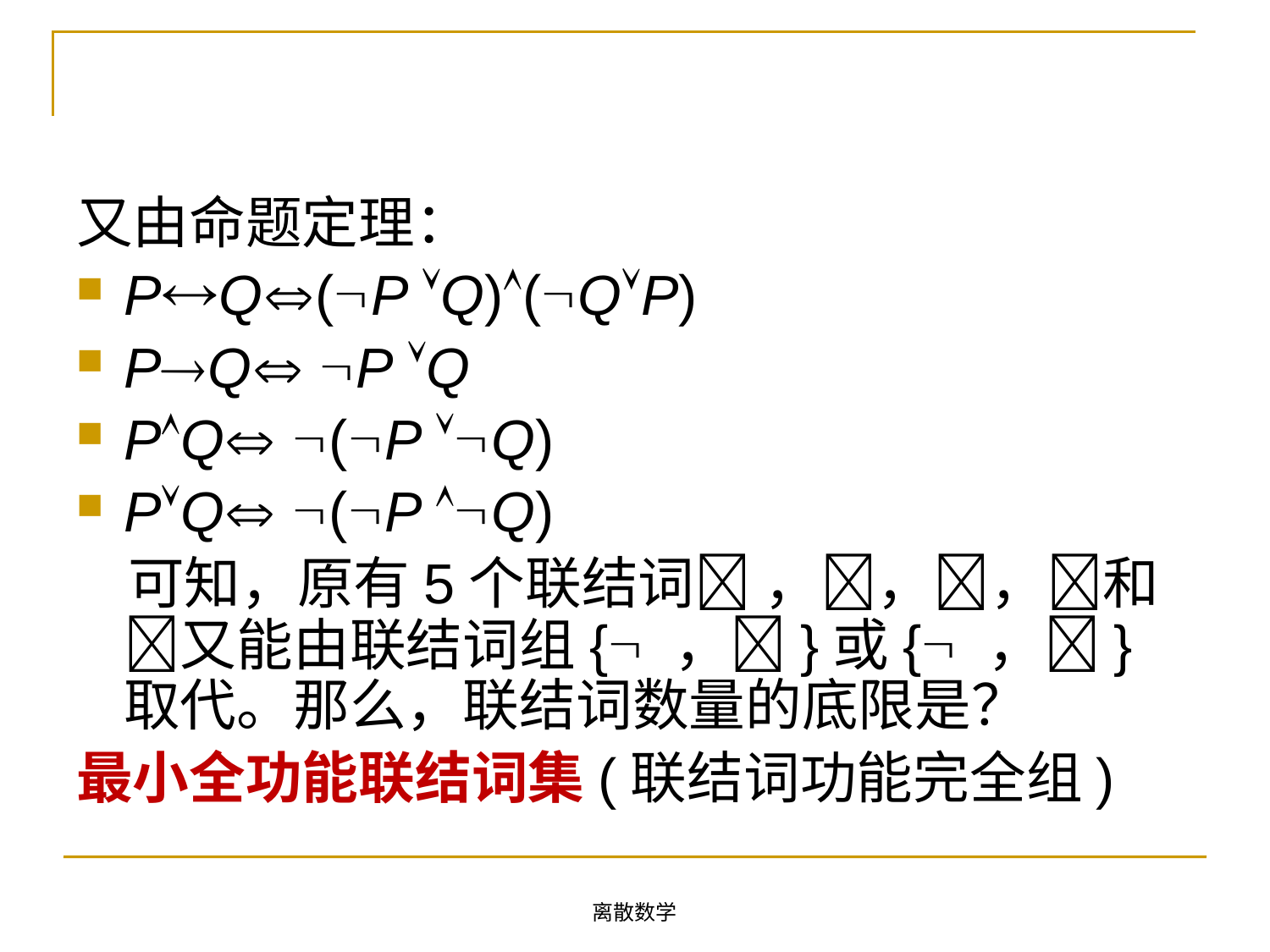

#
又由命题定理：
P↔Q⇔(¬P ∨Q)∧(¬Q∨P)
P→Q⇔ ¬P ∨Q
P∧Q⇔ ¬(¬P ∨¬Q)
P∨Q⇔ ¬(¬P ∧¬Q)
   可知，原有5个联结词¬ ，∧，∨，→和↔又能由联结词组{¬ ，∨}或{¬ ，∧}取代。那么，联结词数量的底限是？
最小全功能联结词集(联结词功能完全组)

73
离散数学